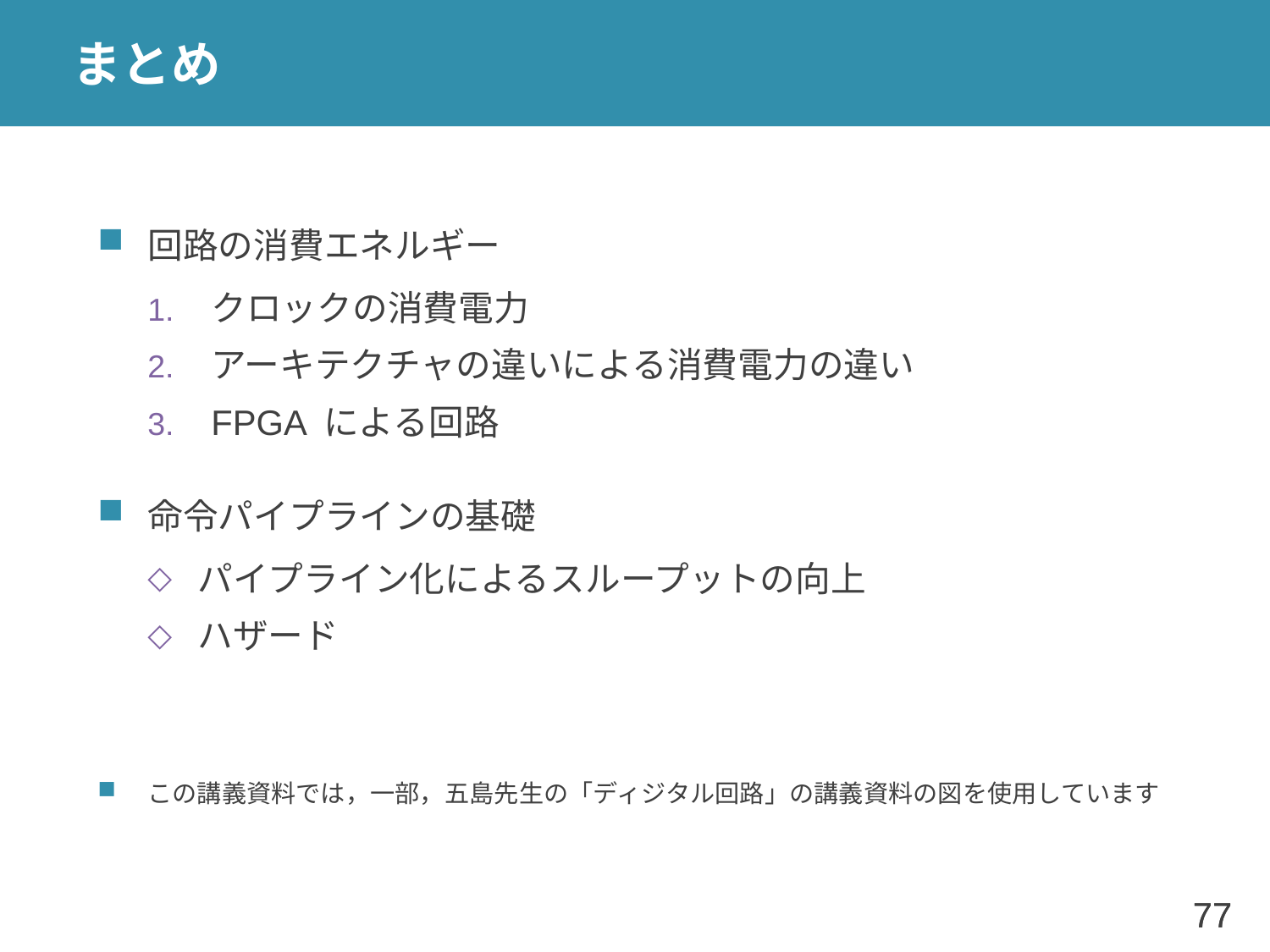

# まとめ
回路の消費エネルギー
クロックの消費電力
アーキテクチャの違いによる消費電力の違い
FPGA による回路
命令パイプラインの基礎
パイプライン化によるスループットの向上
ハザード

この講義資料では，一部，五島先生の「ディジタル回路」の講義資料の図を使用しています